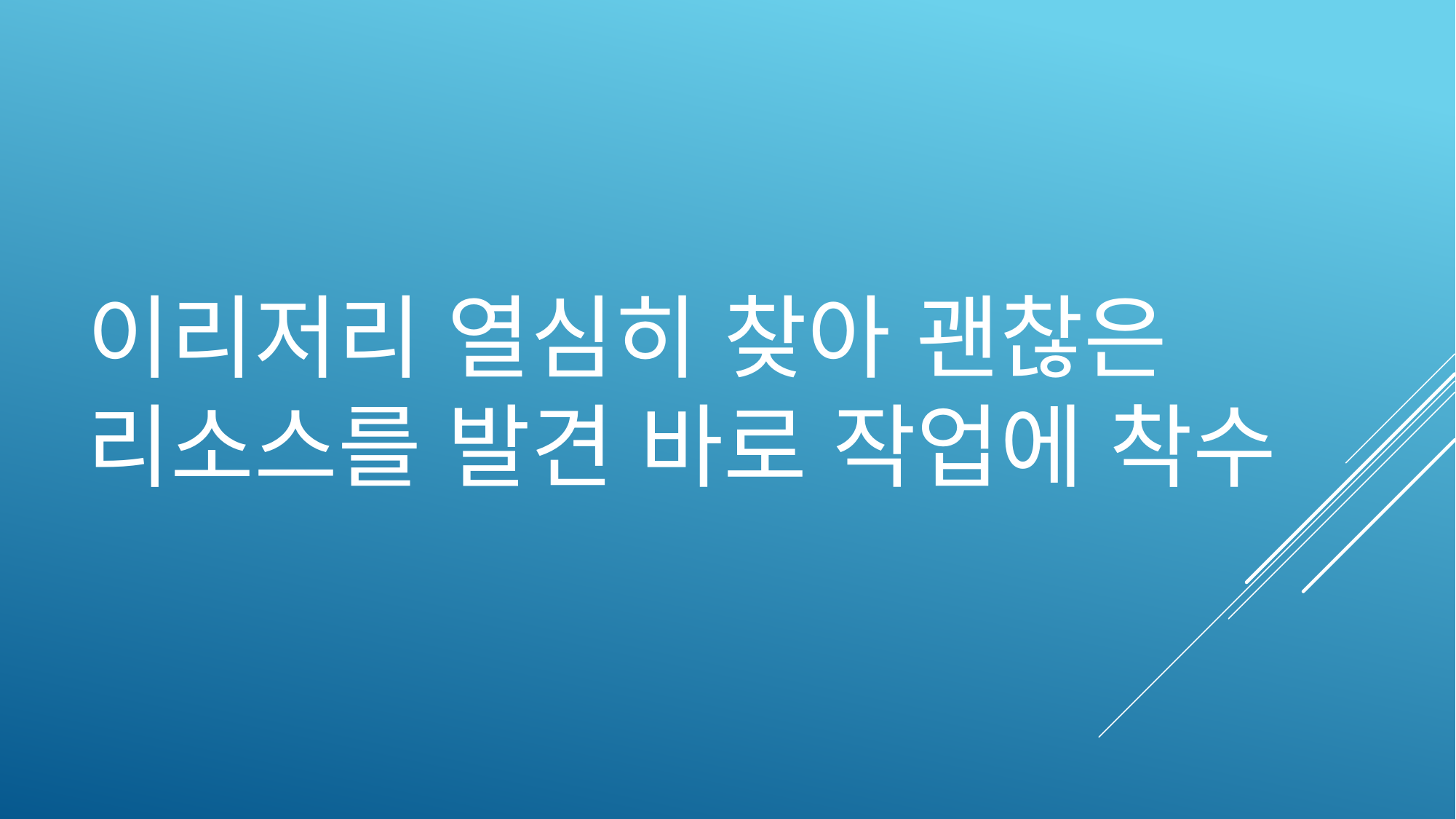

이리저리 열심히 찾아 괜찮은 리소스를 발견 바로 작업에 착수